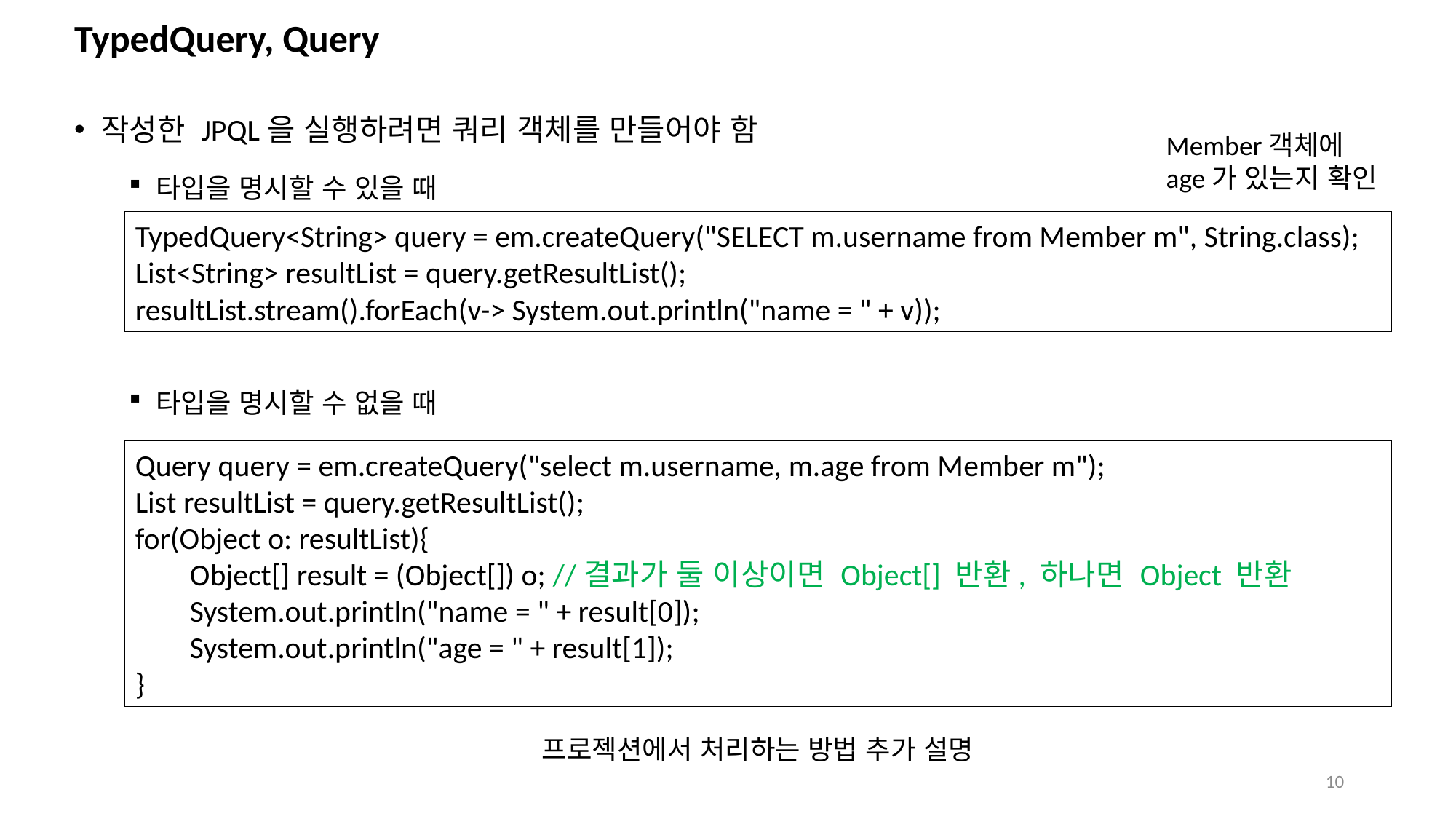

# TypedQuery, Query
작성한 JPQL을 실행하려면 쿼리 객체를 만들어야 함
타입을 명시할 수 있을 때

타입을 명시할 수 없을 때

Member객체에
age가 있는지 확인
TypedQuery<String> query = em.createQuery("SELECT m.username from Member m", String.class);
List<String> resultList = query.getResultList();
resultList.stream().forEach(v-> System.out.println("name = " + v));
Query query = em.createQuery("select m.username, m.age from Member m");
List resultList = query.getResultList();
for(Object o: resultList){
Object[] result = (Object[]) o; //결과가 둘 이상이면 Object[] 반환, 하나면 Object 반환
System.out.println("name = " + result[0]);
System.out.println("age = " + result[1]);
}
프로젝션에서 처리하는 방법 추가 설명
10